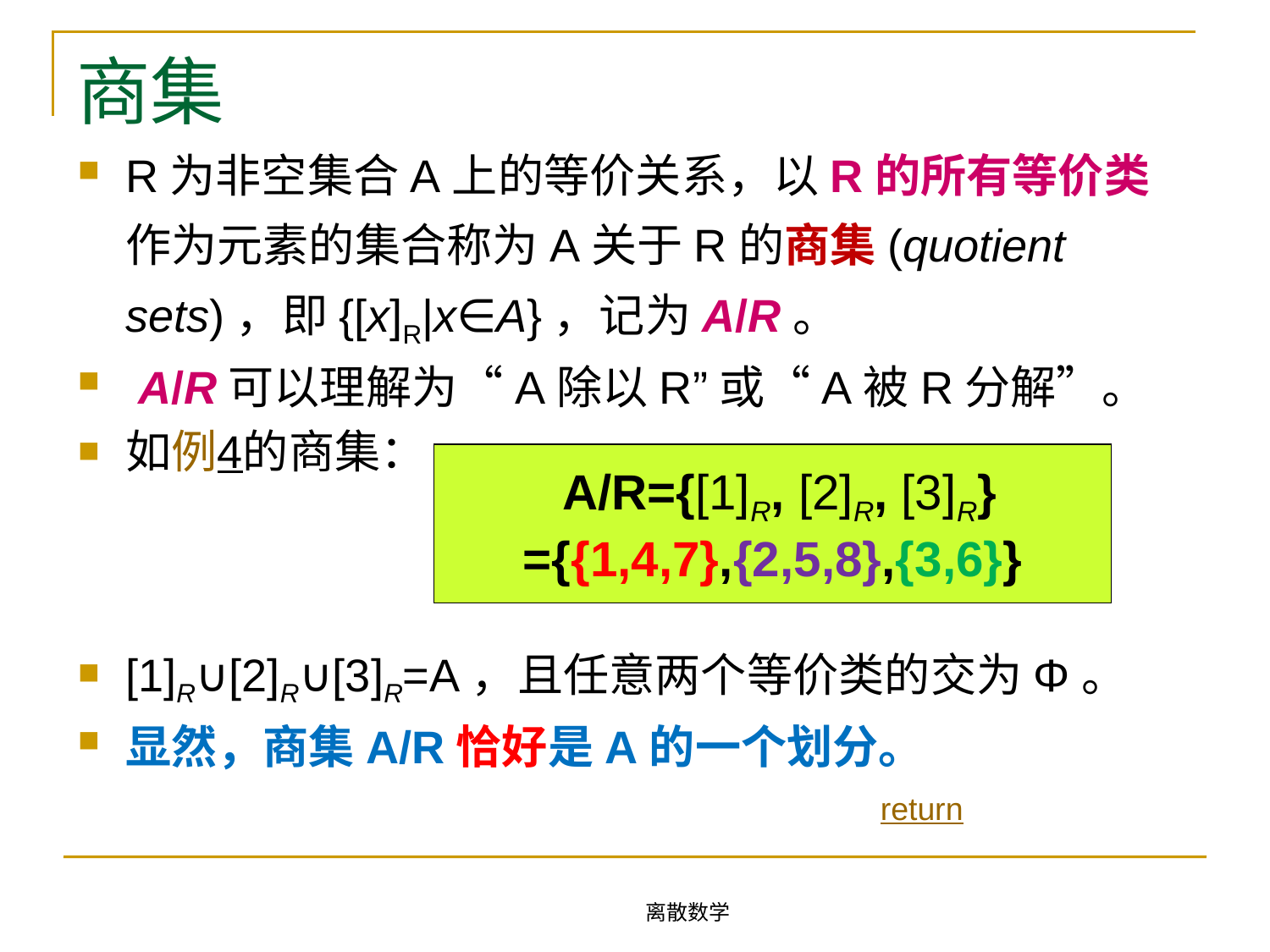

# 商集
R为非空集合A上的等价关系，以R的所有等价类作为元素的集合称为A关于R的商集(quotient sets)，即{[x]R|x∈A}，记为A/R。
 A/R可以理解为“A除以R”或“A被R分解”。
如例4的商集：

[1]R∪[2]R∪[3]R=A，且任意两个等价类的交为Φ。
显然，商集A/R恰好是A的一个划分。
 A/R={[1]R, [2]R, [3]R}
={{1,4,7},{2,5,8},{3,6}}
return

离散数学
11